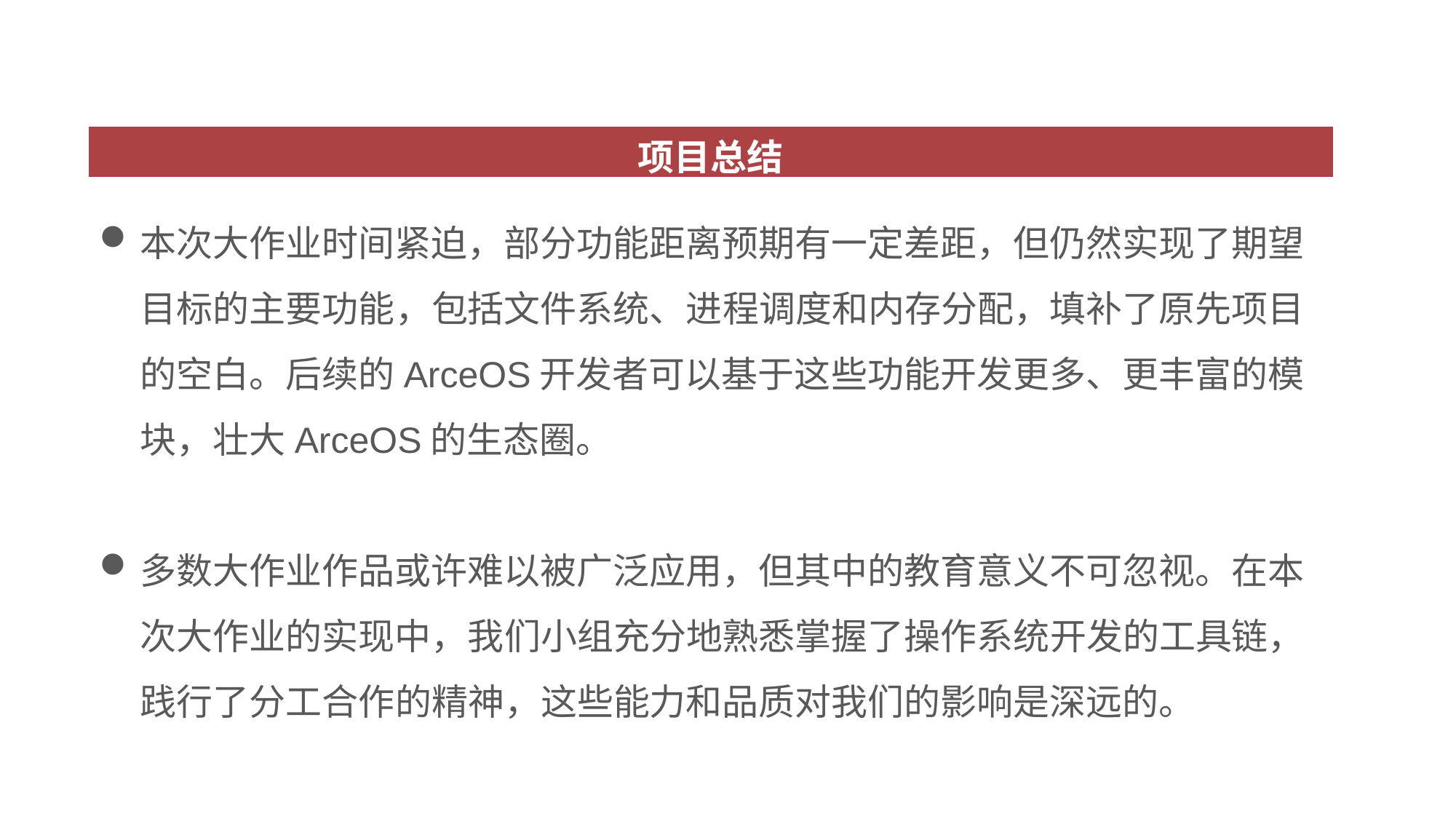

项目总结
本次大作业时间紧迫，部分功能距离预期有一定差距，但仍然实现了期望目标的主要功能，包括文件系统、进程调度和内存分配，填补了原先项目的空白。后续的ArceOS开发者可以基于这些功能开发更多、更丰富的模块，壮大ArceOS的生态圈。

多数大作业作品或许难以被广泛应用，但其中的教育意义不可忽视。在本次大作业的实现中，我们小组充分地熟悉掌握了操作系统开发的工具链，践行了分工合作的精神，这些能力和品质对我们的影响是深远的。